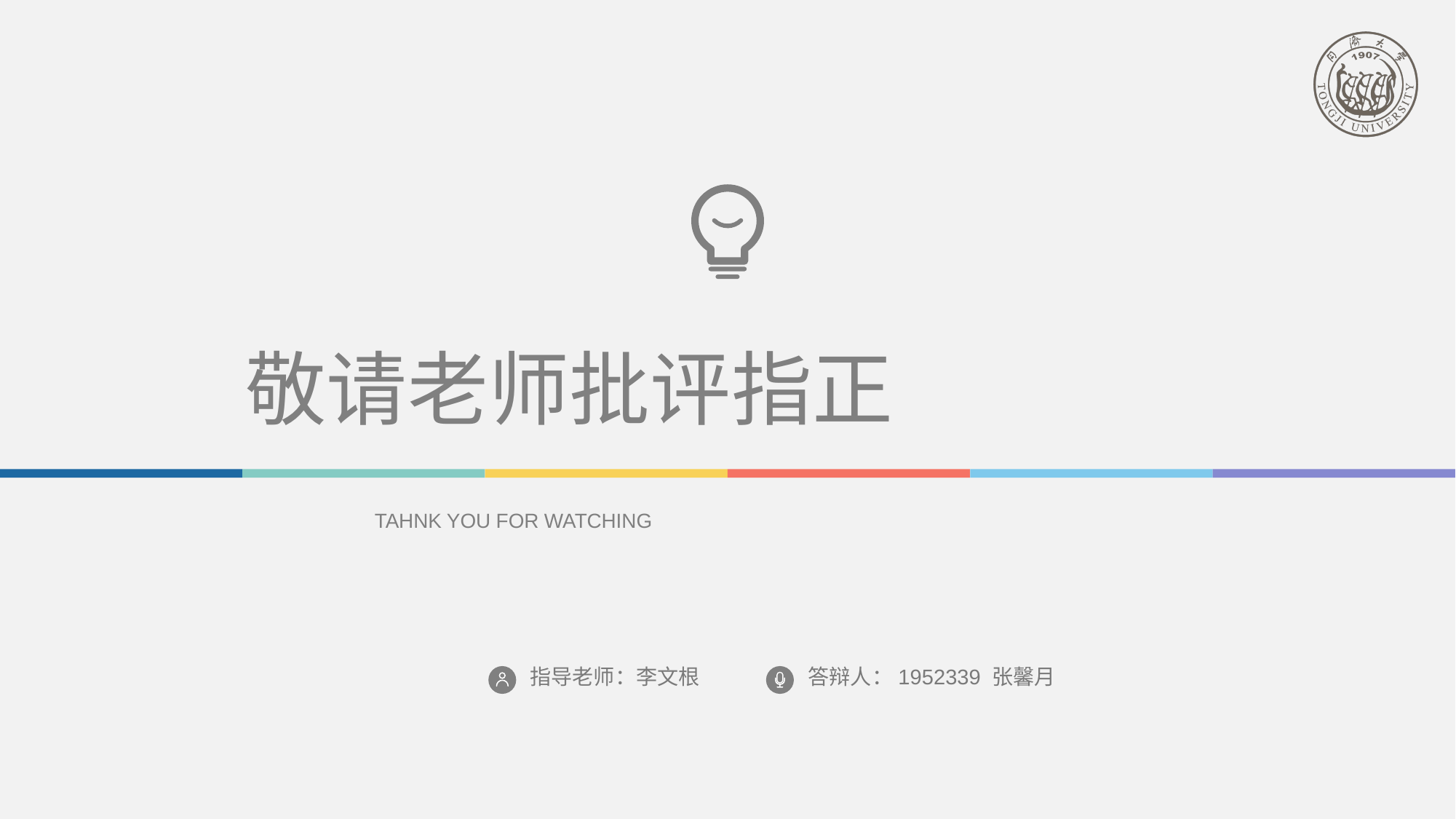

敬请老师批评指正

TAHNK YOU FOR WATCHING
指导老师：李文根
答辩人：1952339 张馨月